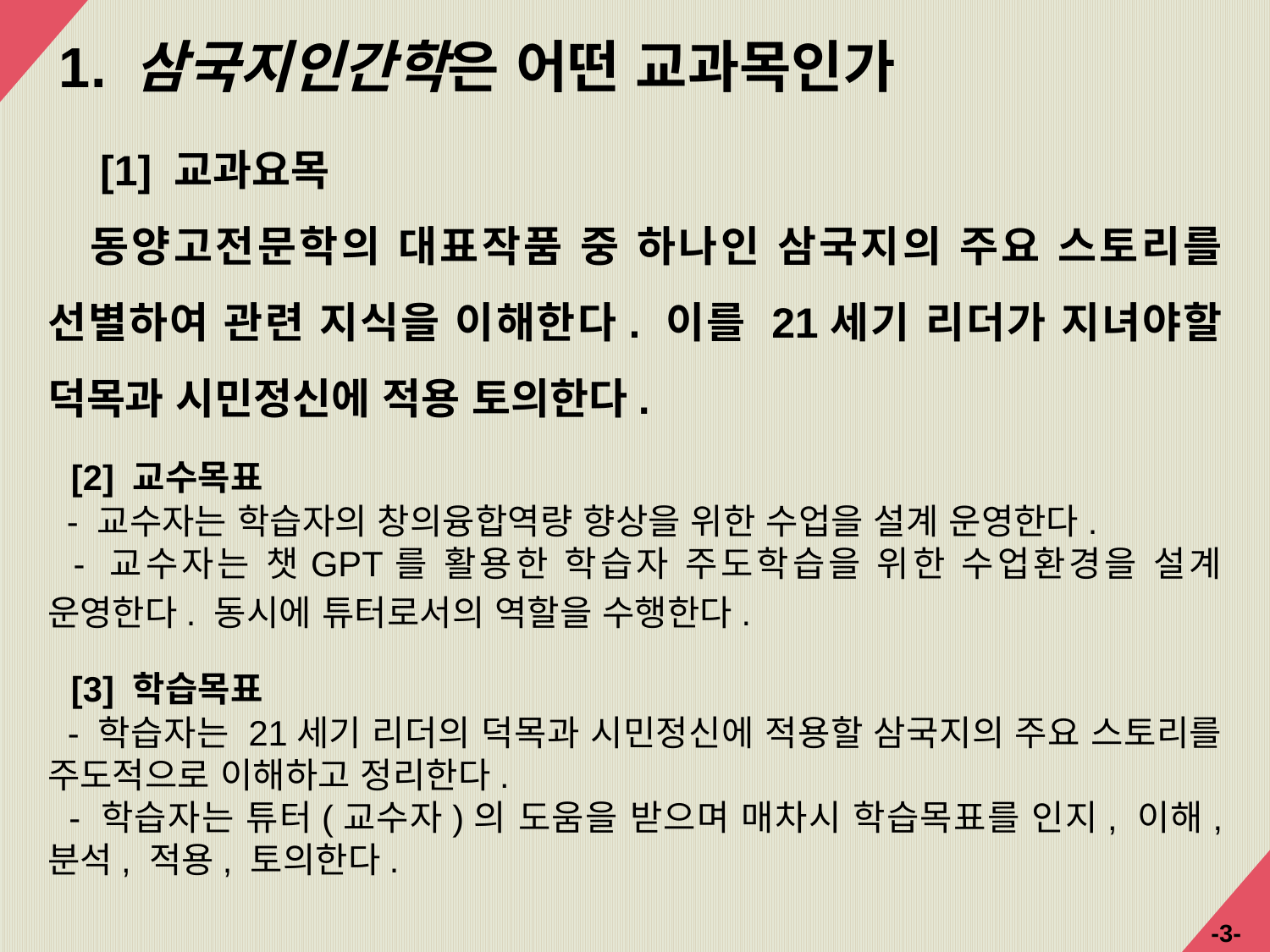

1. 삼국지인간학은 어떤 교과목인가

　[1] 교과요목
  동양고전문학의 대표작품 중 하나인 삼국지의 주요 스토리를 선별하여 관련 지식을 이해한다. 이를 21세기 리더가 지녀야할 덕목과 시민정신에 적용 토의한다.
  [2] 교수목표
  - 교수자는 학습자의 창의융합역량 향상을 위한 수업을 설계 운영한다.
  - 교수자는 챗GPT를 활용한 학습자 주도학습을 위한 수업환경을 설계 운영한다. 동시에 튜터로서의 역할을 수행한다.
  [3] 학습목표
  - 학습자는 21세기 리더의 덕목과 시민정신에 적용할 삼국지의 주요 스토리를 주도적으로 이해하고 정리한다.
  - 학습자는 튜터(교수자)의 도움을 받으며 매차시 학습목표를 인지, 이해, 분석, 적용, 토의한다.
-3-